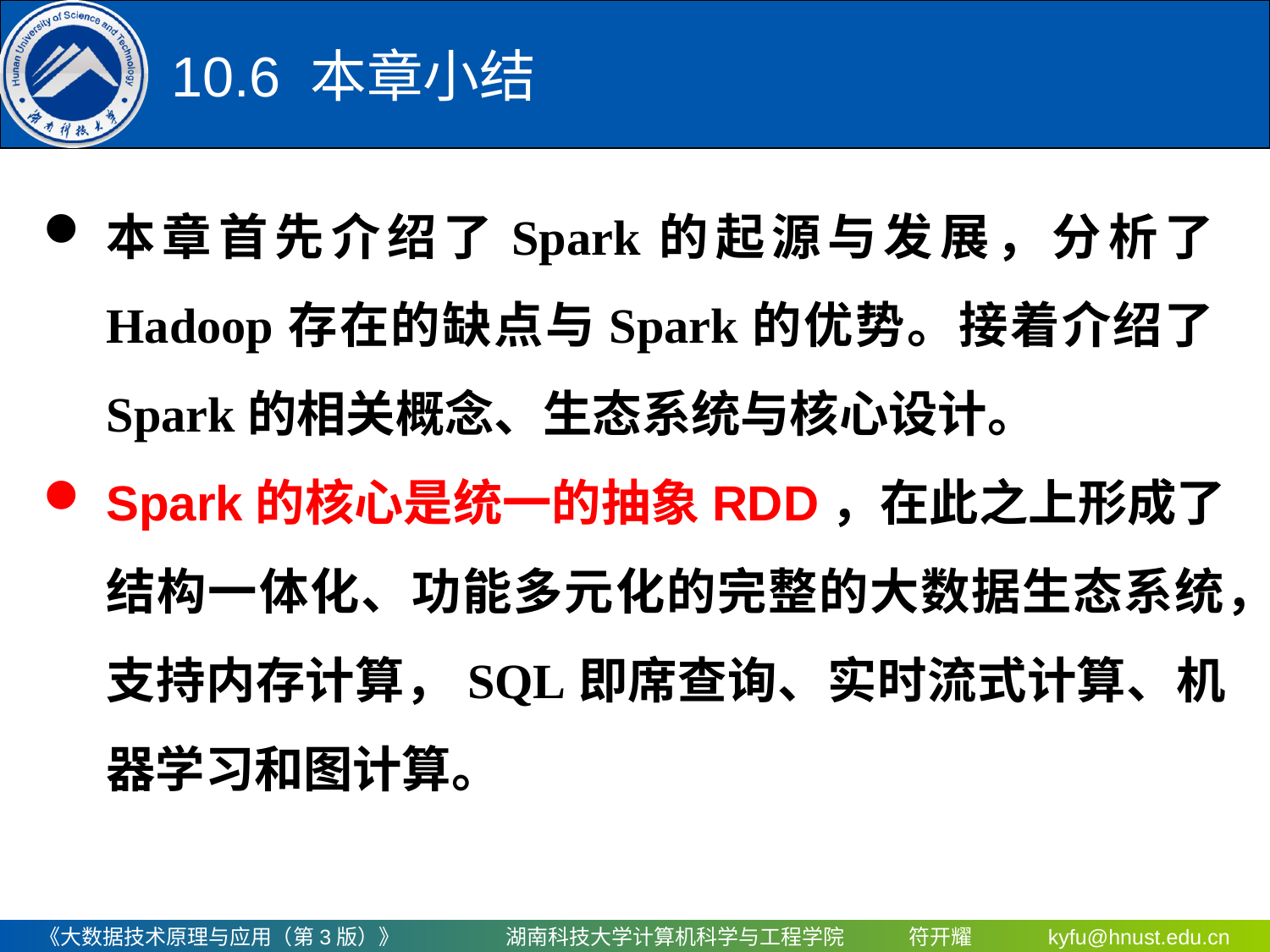

# 10.6 本章小结
本章首先介绍了Spark的起源与发展，分析了Hadoop存在的缺点与Spark的优势。接着介绍了Spark的相关概念、生态系统与核心设计。
Spark的核心是统一的抽象RDD，在此之上形成了结构一体化、功能多元化的完整的大数据生态系统，支持内存计算，SQL即席查询、实时流式计算、机器学习和图计算。